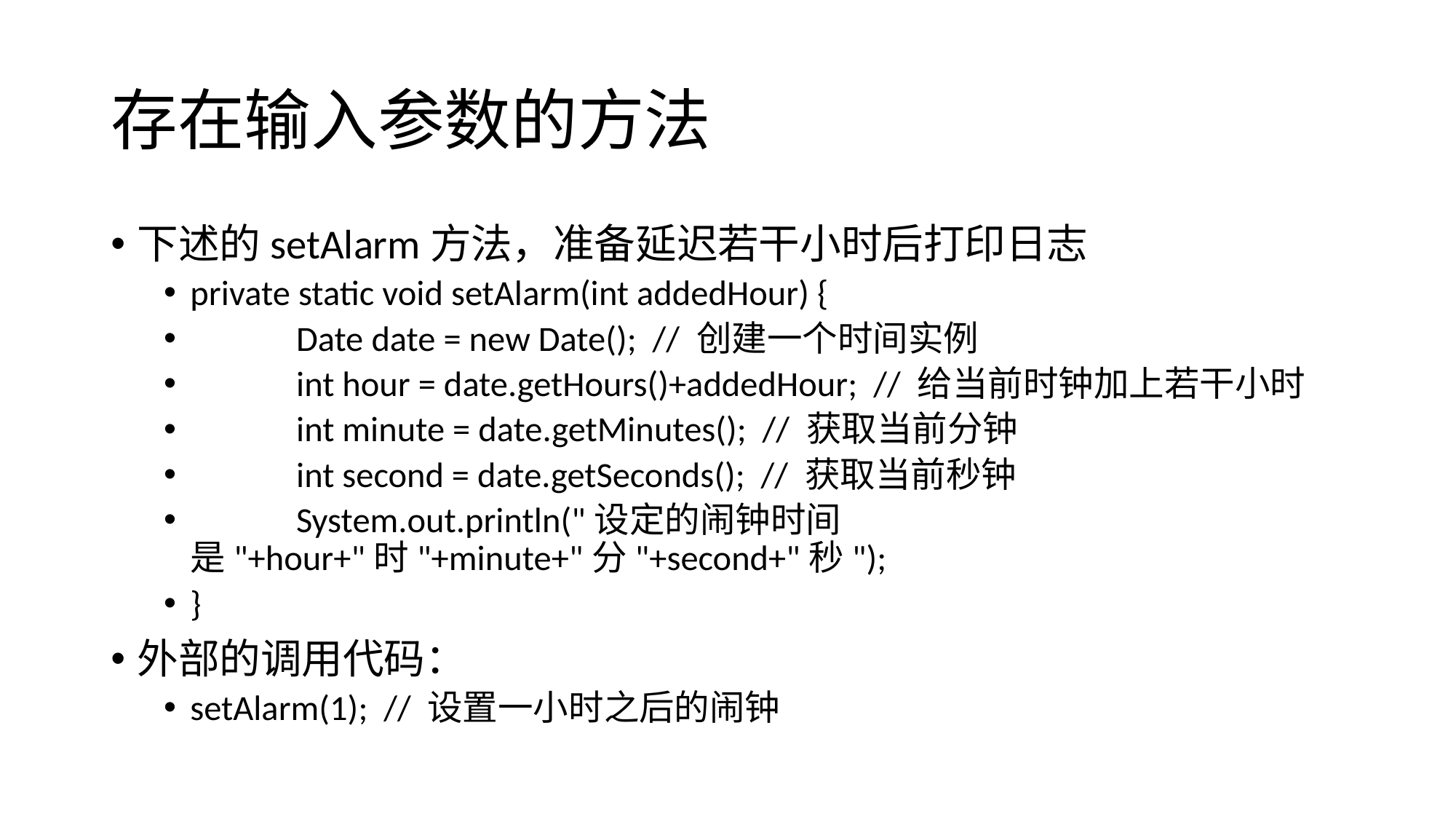

# 存在输入参数的方法
下述的setAlarm方法，准备延迟若干小时后打印日志
private static void setAlarm(int addedHour) {
	Date date = new Date();  // 创建一个时间实例
	int hour = date.getHours()+addedHour;  // 给当前时钟加上若干小时
	int minute = date.getMinutes();  // 获取当前分钟
	int second = date.getSeconds();  // 获取当前秒钟
	System.out.println("设定的闹钟时间是"+hour+"时"+minute+"分"+second+"秒");
}
外部的调用代码：
setAlarm(1);  // 设置一小时之后的闹钟